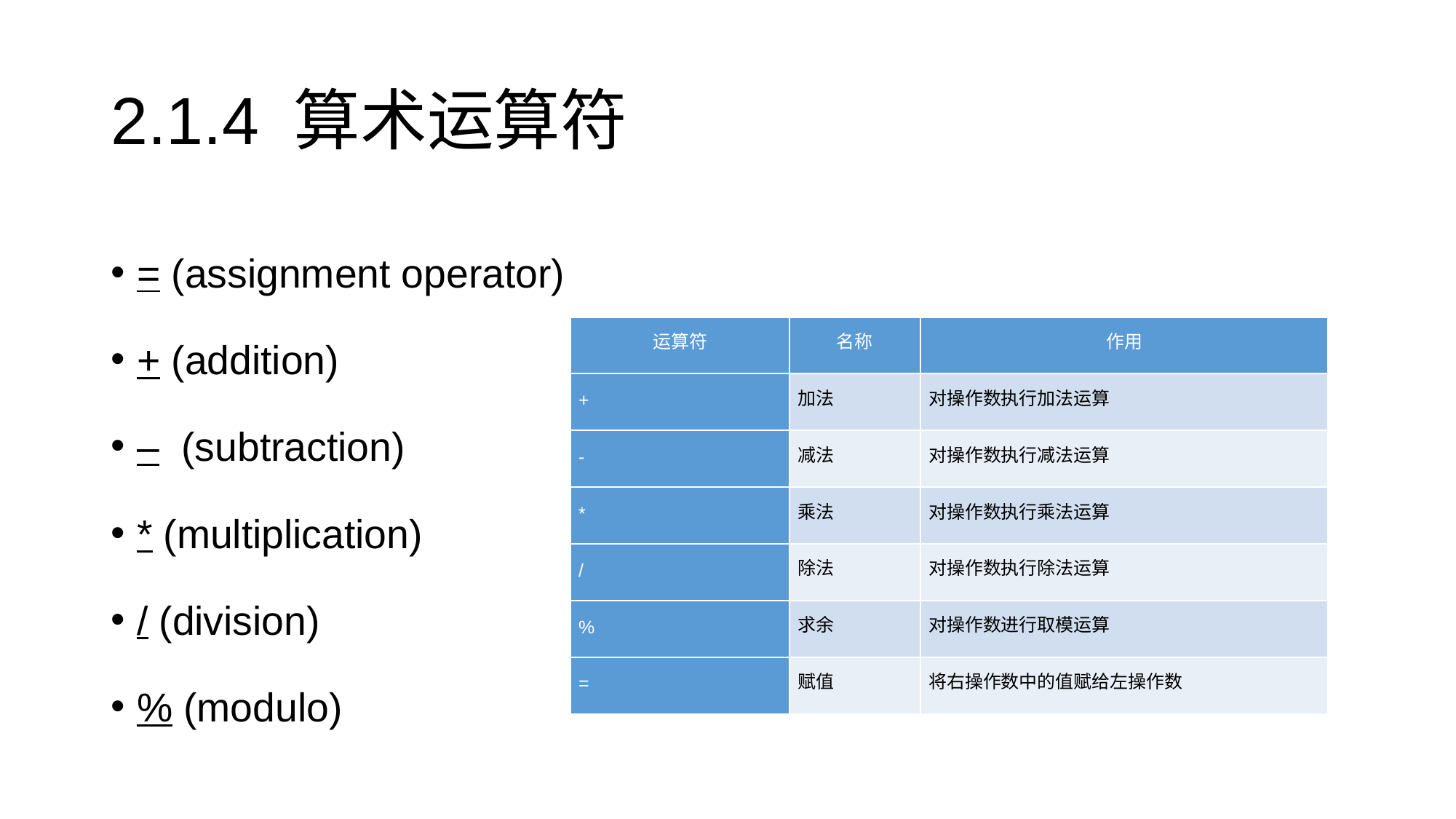

# 2.1.4 算术运算符
= (assignment operator)
+ (addition)
–  (subtraction)
* (multiplication)
/ (division)
% (modulo)

| 运算符 | 名称 | 作用 |
| --- | --- | --- |
| + | 加法 | 对操作数执行加法运算 |
| - | 减法 | 对操作数执行减法运算 |
| \* | 乘法 | 对操作数执行乘法运算 |
| / | 除法 | 对操作数执行除法运算 |
| % | 求余 | 对操作数进行取模运算 |
| = | 赋值 | 将右操作数中的值赋给左操作数 |